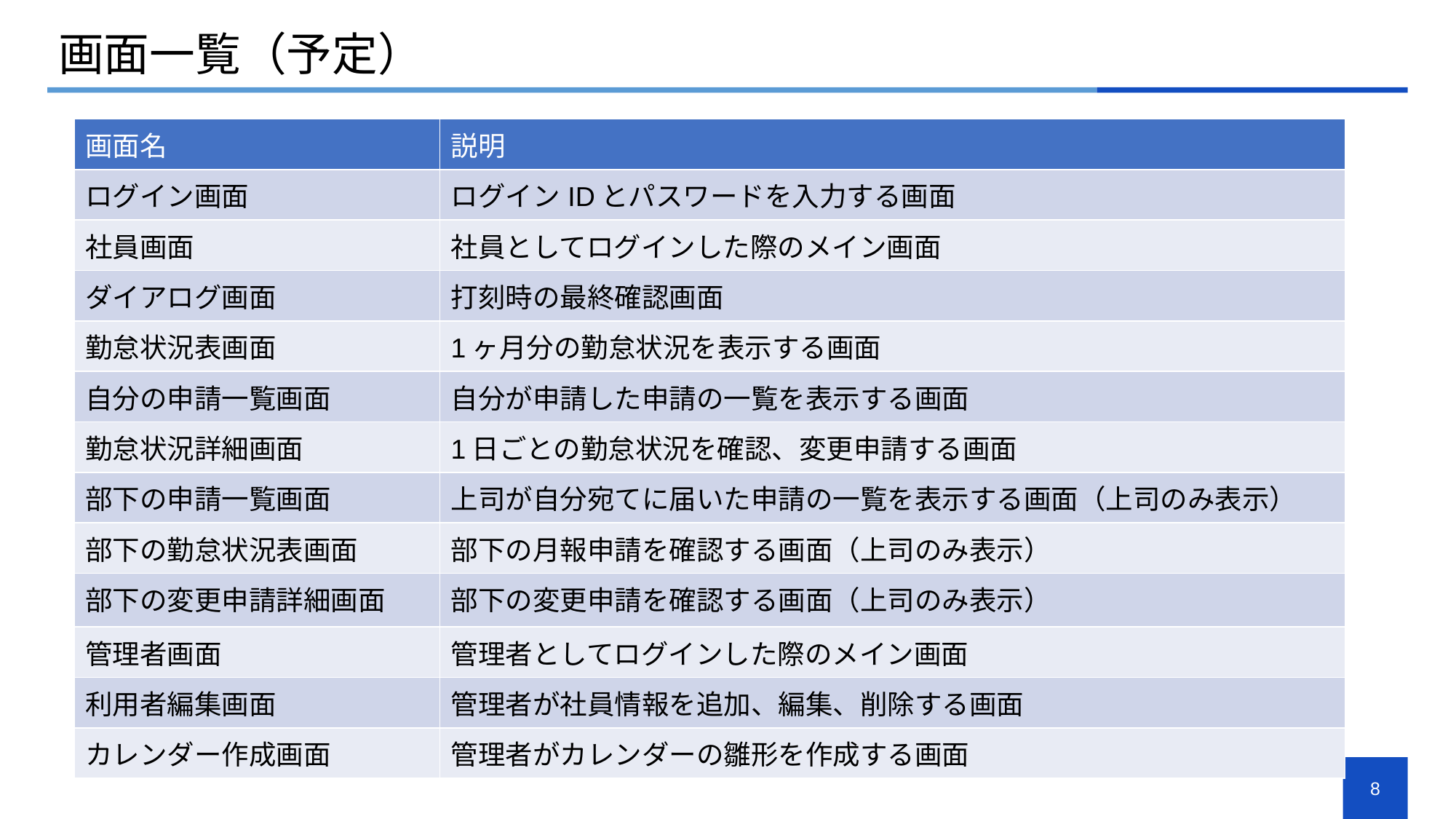

# 画面一覧（予定）
| 画面名 | 説明 |
| --- | --- |
| ログイン画面 | ログインIDとパスワードを入力する画面 |
| 社員画面 | 社員としてログインした際のメイン画面 |
| ダイアログ画面 | 打刻時の最終確認画面 |
| 勤怠状況表画面 | 1ヶ月分の勤怠状況を表示する画面 |
| 自分の申請一覧画面 | 自分が申請した申請の一覧を表示する画面 |
| 勤怠状況詳細画面 | 1日ごとの勤怠状況を確認、変更申請する画面 |
| 部下の申請一覧画面 | 上司が自分宛てに届いた申請の一覧を表示する画面（上司のみ表示） |
| 部下の勤怠状況表画面 | 部下の月報申請を確認する画面（上司のみ表示） |
| 部下の変更申請詳細画面 | 部下の変更申請を確認する画面（上司のみ表示） |
| 管理者画面 | 管理者としてログインした際のメイン画面 |
| 利用者編集画面 | 管理者が社員情報を追加、編集、削除する画面 |
| カレンダー作成画面 | 管理者がカレンダーの雛形を作成する画面 |
8